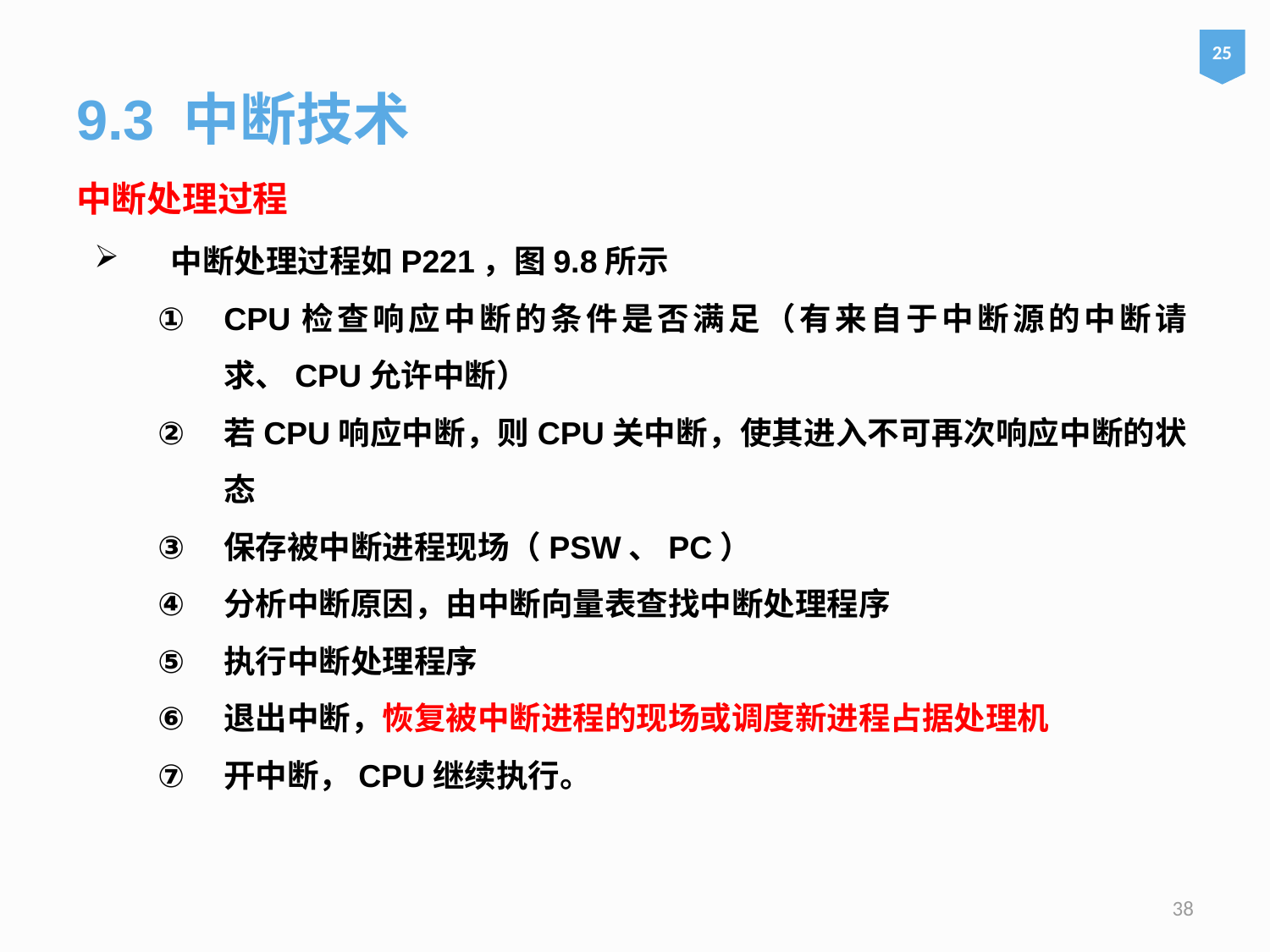

25
9.3 中断技术
中断处理过程
中断处理过程如P221，图9.8所示
CPU检查响应中断的条件是否满足（有来自于中断源的中断请求、CPU允许中断）
若CPU响应中断，则CPU关中断，使其进入不可再次响应中断的状态
保存被中断进程现场（PSW、PC）
分析中断原因，由中断向量表查找中断处理程序
执行中断处理程序
退出中断，恢复被中断进程的现场或调度新进程占据处理机
开中断，CPU继续执行。
38